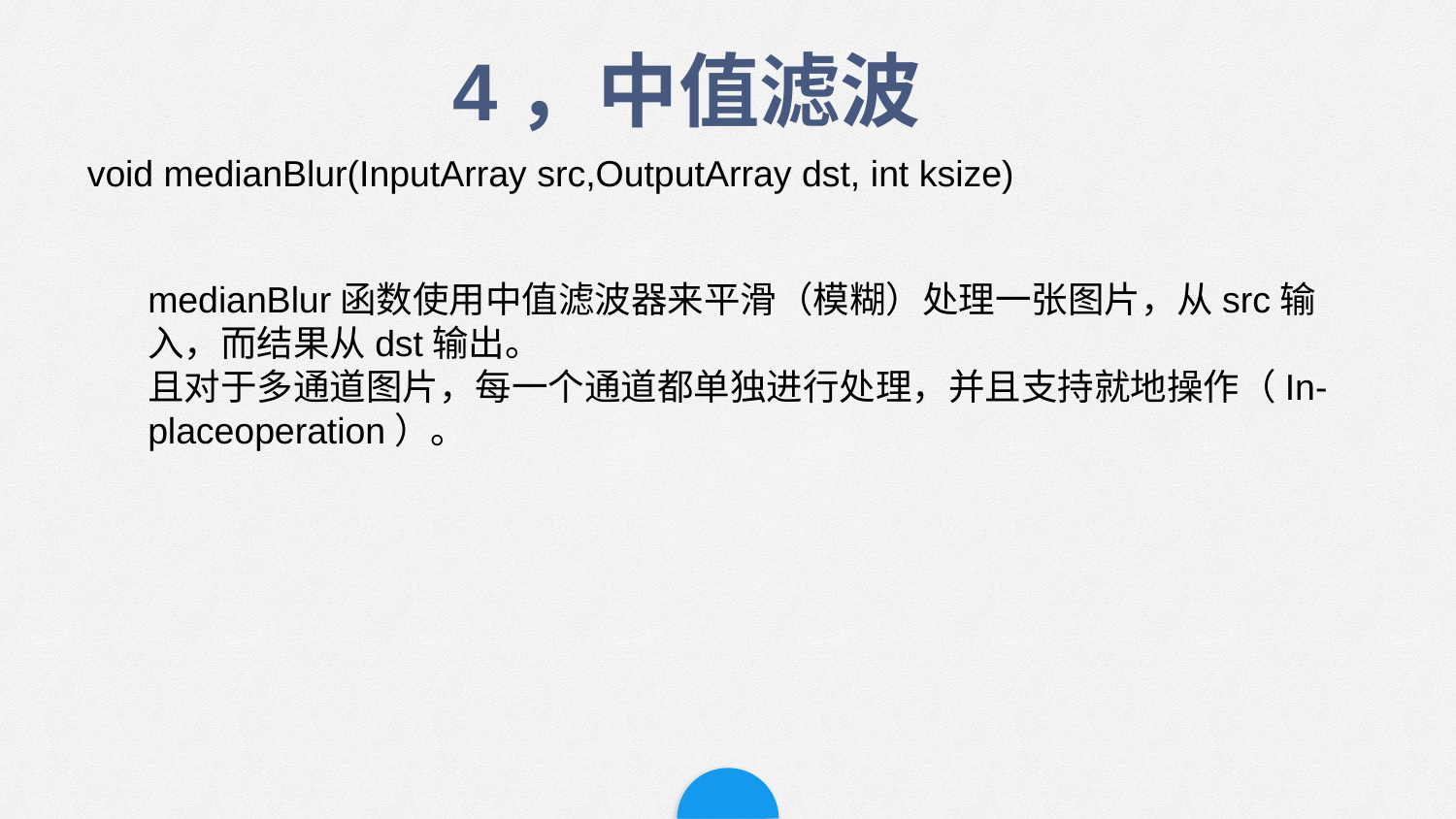

4，中值滤波
void medianBlur(InputArray src,OutputArray dst, int ksize)
medianBlur函数使用中值滤波器来平滑（模糊）处理一张图片，从src输入，而结果从dst输出。
且对于多通道图片，每一个通道都单独进行处理，并且支持就地操作（In-placeoperation）。

28